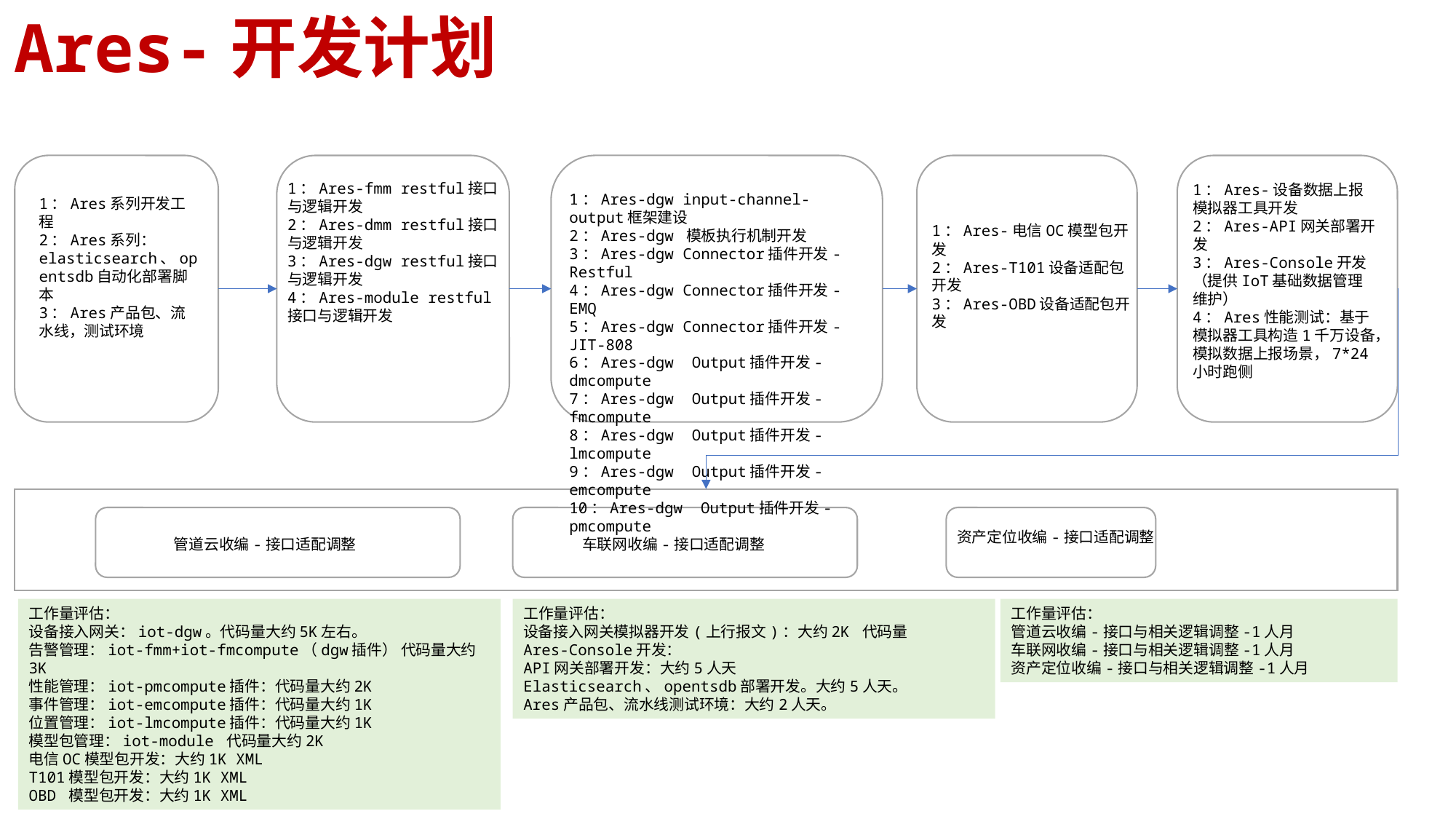

Ares-开发计划

1：Ares-fmm restful接口与逻辑开发
2：Ares-dmm restful接口与逻辑开发
3：Ares-dgw restful接口与逻辑开发
4：Ares-module restful接口与逻辑开发
1：Ares-设备数据上报模拟器工具开发
2：Ares-API网关部署开发
3：Ares-Console开发（提供IoT基础数据管理维护）
4：Ares性能测试：基于模拟器工具构造1千万设备，模拟数据上报场景，7*24小时跑侧
1：Ares-dgw input-channel-output框架建设
2：Ares-dgw 模板执行机制开发
3：Ares-dgw Connector插件开发-Restful
4：Ares-dgw Connector插件开发-EMQ
5：Ares-dgw Connector插件开发-JIT-808
6：Ares-dgw  Output插件开发-dmcompute
7：Ares-dgw  Output插件开发-fmcompute
8：Ares-dgw  Output插件开发-lmcompute
9：Ares-dgw  Output插件开发-emcompute
10：Ares-dgw  Output插件开发-pmcompute

1：Ares系列开发工程
2：Ares系列：elasticsearch、opentsdb自动化部署脚本
3：Ares产品包、流水线，测试环境

1：Ares-电信OC模型包开发
2：Ares-T101设备适配包开发
3：Ares-OBD设备适配包开发

资产定位收编-接口适配调整
车联网收编-接口适配调整
管道云收编-接口适配调整
工作量评估：
管道云收编-接口与相关逻辑调整-1人月
车联网收编-接口与相关逻辑调整-1人月
资产定位收编-接口与相关逻辑调整-1人月
工作量评估：
设备接入网关：iot-dgw。代码量大约5K左右。
告警管理：iot-fmm+iot-fmcompute（dgw插件） 代码量大约3K
性能管理：iot-pmcompute插件：代码量大约2K
事件管理：iot-emcompute插件：代码量大约1K
位置管理：iot-lmcompute插件：代码量大约1K
模型包管理：iot-module 代码量大约2K
电信OC模型包开发：大约1K XML
T101模型包开发：大约1K XML
OBD 模型包开发：大约1K XML
工作量评估：
设备接入网关模拟器开发(上行报文)：大约2K 代码量
Ares-Console开发：
API网关部署开发：大约5人天
Elasticsearch、opentsdb部署开发。大约5人天。
Ares产品包、流水线测试环境：大约2人天。